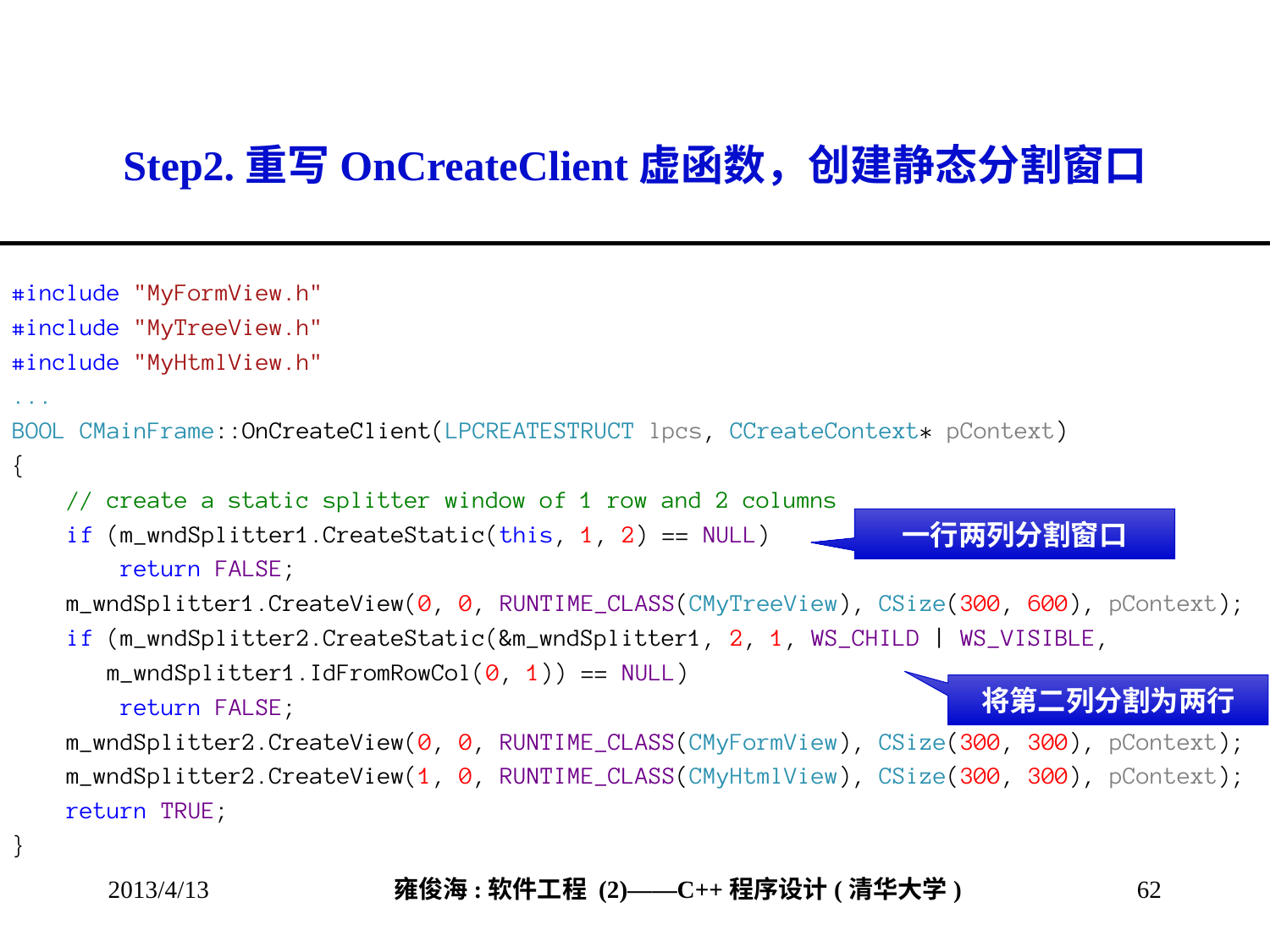

# Step2.重写OnCreateClient虚函数，创建静态分割窗口
#include "MyFormView.h"
#include "MyTreeView.h"
#include "MyHtmlView.h"
...
BOOL CMainFrame::OnCreateClient(LPCREATESTRUCT lpcs, CCreateContext* pContext)
{
    // create a static splitter window of 1 row and 2 columns
    if (m_wndSplitter1.CreateStatic(this, 1, 2) == NULL)
        return FALSE;
    m_wndSplitter1.CreateView(0, 0, RUNTIME_CLASS(CMyTreeView), CSize(300, 600), pContext);
    if (m_wndSplitter2.CreateStatic(&m_wndSplitter1, 2, 1, WS_CHILD | WS_VISIBLE,
       m_wndSplitter1.IdFromRowCol(0, 1)) == NULL)
        return FALSE;
    m_wndSplitter2.CreateView(0, 0, RUNTIME_CLASS(CMyFormView), CSize(300, 300), pContext);
    m_wndSplitter2.CreateView(1, 0, RUNTIME_CLASS(CMyHtmlView), CSize(300, 300), pContext);
    return TRUE;
}
一行两列分割窗口
将第二列分割为两行
2013/4/13
62